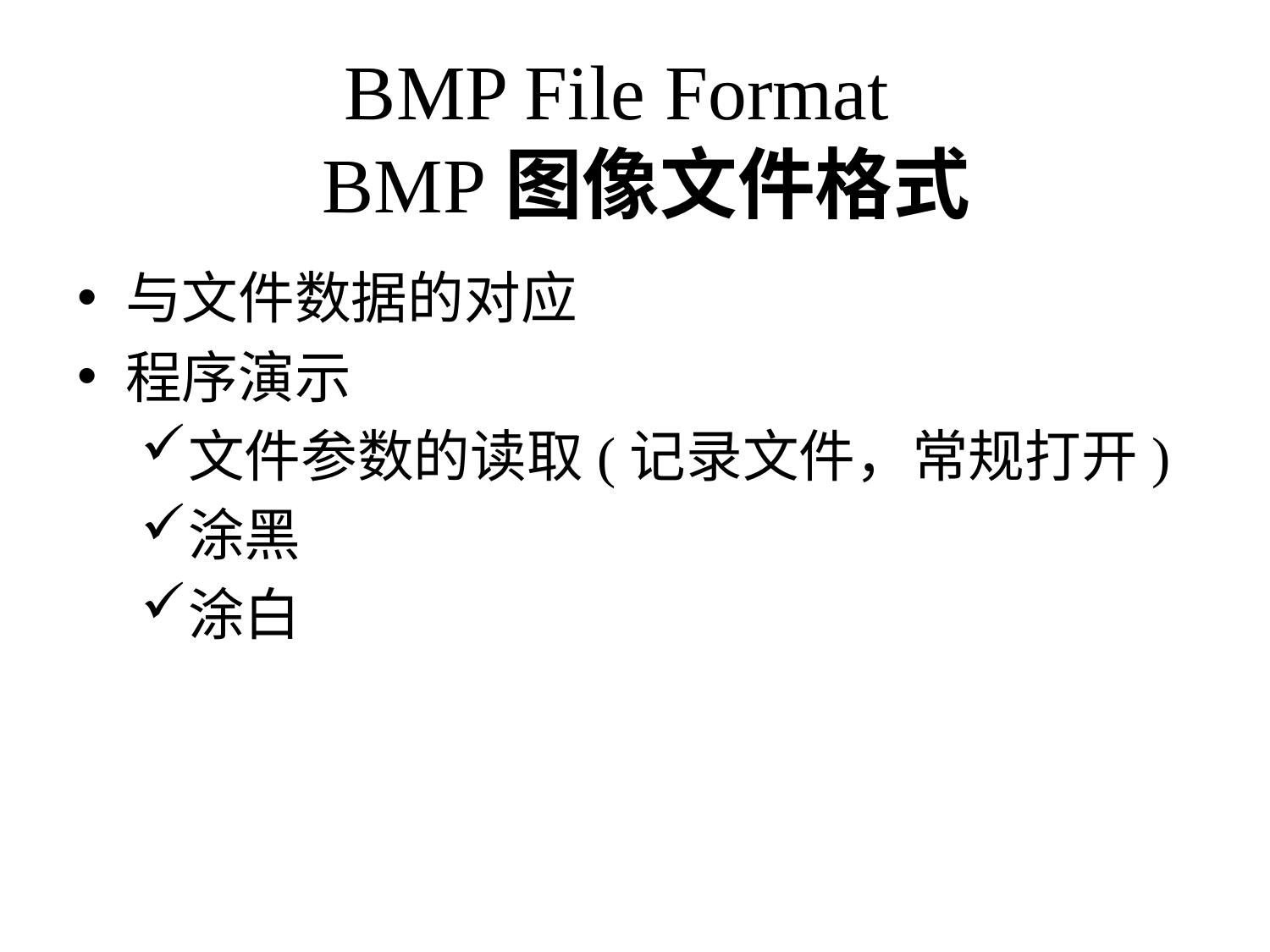

BMP File Format
BMP图像文件格式
与文件数据的对应
程序演示
文件参数的读取(记录文件，常规打开)
涂黑
涂白